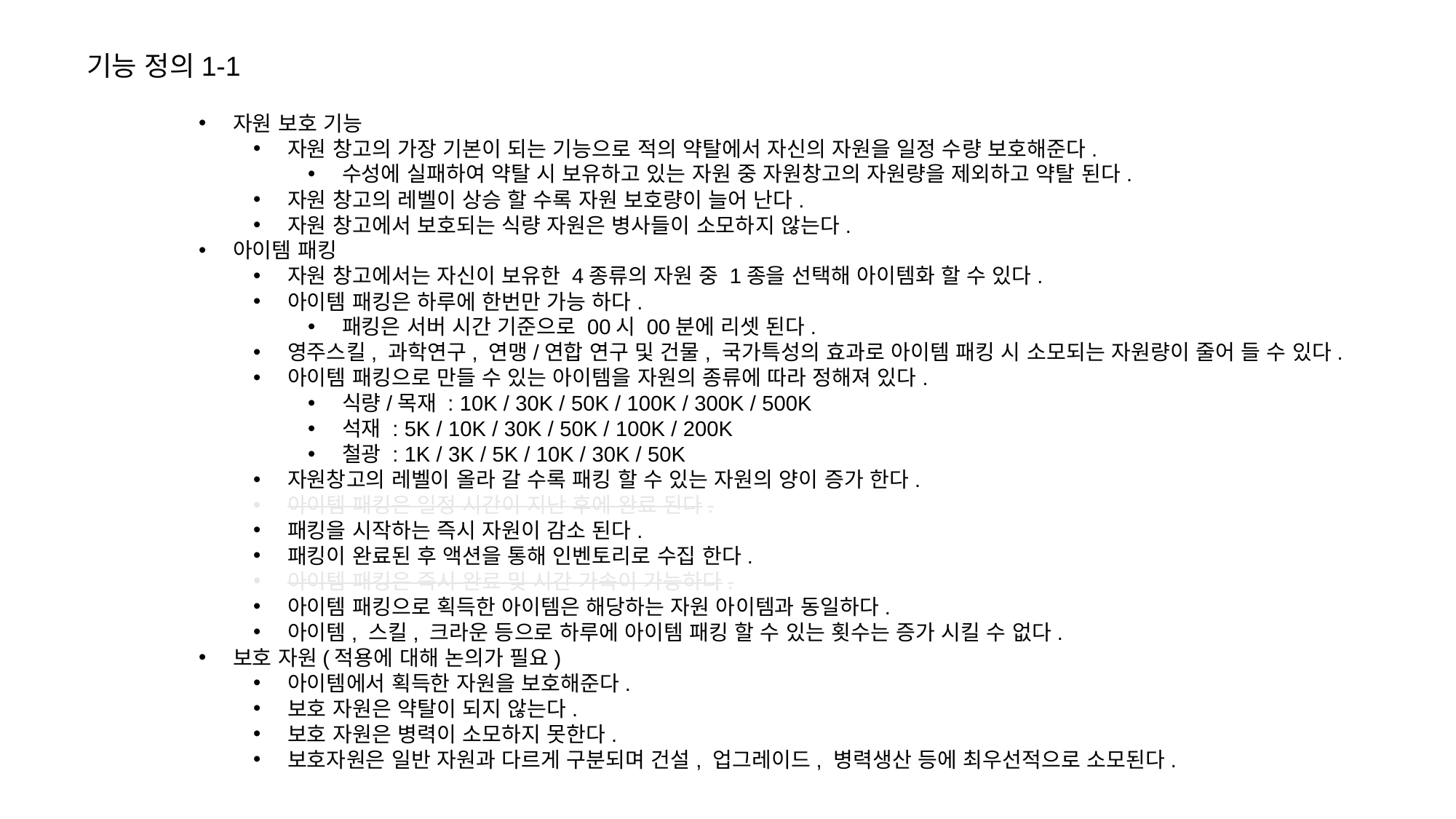

기능 정의1-1
자원 보호 기능
자원 창고의 가장 기본이 되는 기능으로 적의 약탈에서 자신의 자원을 일정 수량 보호해준다.
수성에 실패하여 약탈 시 보유하고 있는 자원 중 자원창고의 자원량을 제외하고 약탈 된다.
자원 창고의 레벨이 상승 할 수록 자원 보호량이 늘어 난다.
자원 창고에서 보호되는 식량 자원은 병사들이 소모하지 않는다.
아이템 패킹
자원 창고에서는 자신이 보유한 4종류의 자원 중 1종을 선택해 아이템화 할 수 있다.
아이템 패킹은 하루에 한번만 가능 하다.
패킹은 서버 시간 기준으로 00시 00분에 리셋 된다.
영주스킬, 과학연구, 연맹/연합 연구 및 건물, 국가특성의 효과로 아이템 패킹 시 소모되는 자원량이 줄어 들 수 있다.
아이템 패킹으로 만들 수 있는 아이템을 자원의 종류에 따라 정해져 있다.
식량/목재 : 10K / 30K / 50K / 100K / 300K / 500K
석재 : 5K / 10K / 30K / 50K / 100K / 200K
철광 : 1K / 3K / 5K / 10K / 30K / 50K
자원창고의 레벨이 올라 갈 수록 패킹 할 수 있는 자원의 양이 증가 한다.
아이템 패킹은 일정 시간이 지난 후에 완료 된다.
패킹을 시작하는 즉시 자원이 감소 된다.
패킹이 완료된 후 액션을 통해 인벤토리로 수집 한다.
아이템 패킹은 즉시 완료 및 시간 가속이 가능하다.
아이템 패킹으로 획득한 아이템은 해당하는 자원 아이템과 동일하다.
아이템, 스킬, 크라운 등으로 하루에 아이템 패킹 할 수 있는 횟수는 증가 시킬 수 없다.
보호 자원(적용에 대해 논의가 필요)
아이템에서 획득한 자원을 보호해준다.
보호 자원은 약탈이 되지 않는다.
보호 자원은 병력이 소모하지 못한다.
보호자원은 일반 자원과 다르게 구분되며 건설, 업그레이드, 병력생산 등에 최우선적으로 소모된다.